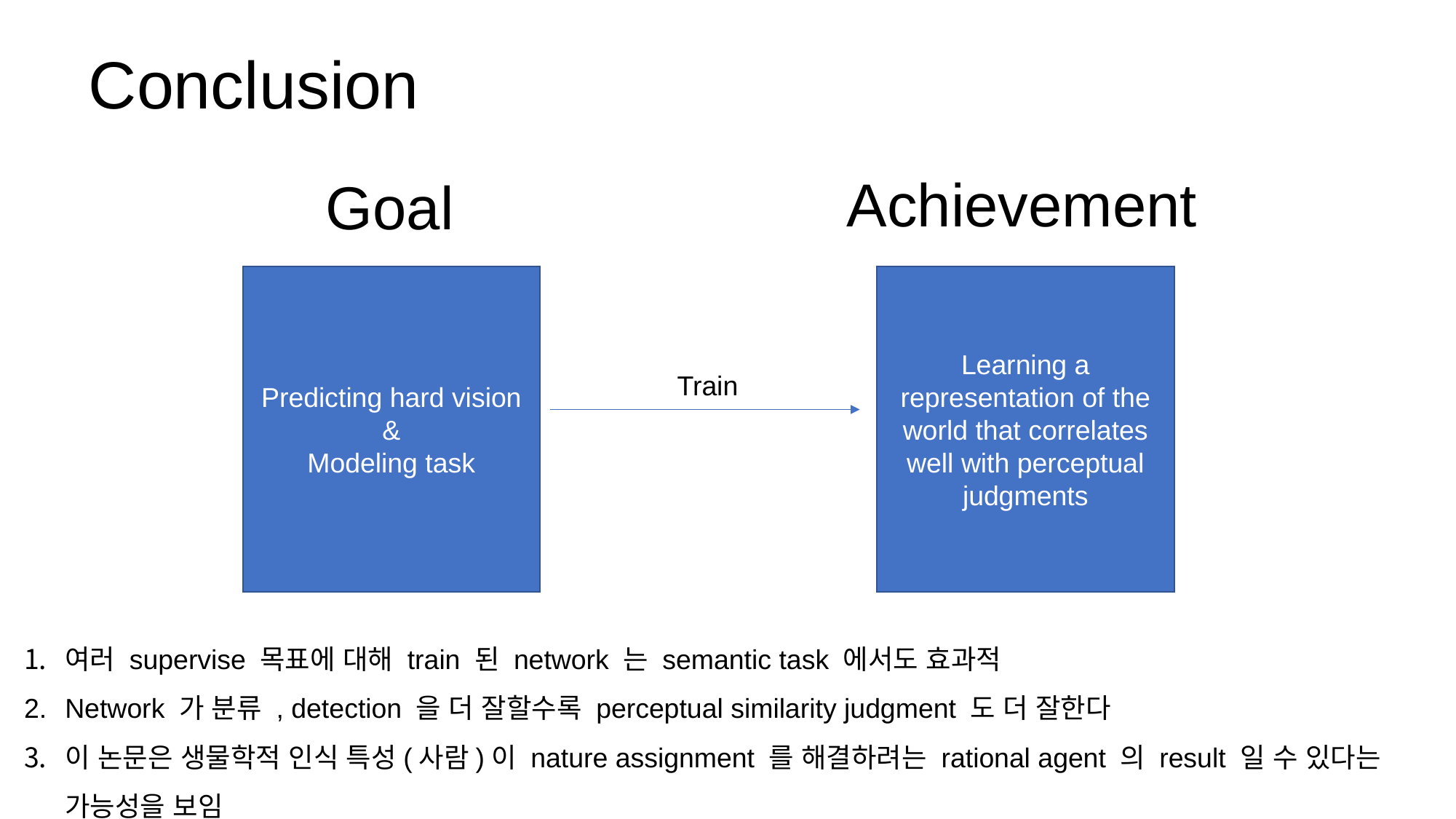

# Conclusion
Achievement
Goal
Learning a representation of the world that correlates well with perceptual judgments
Predicting hard vision
&
Modeling task
Train
여러 supervise 목표에 대해 train 된 network 는 semantic task 에서도 효과적
Network 가 분류 , detection 을 더 잘할수록 perceptual similarity judgment 도 더 잘한다
이 논문은 생물학적 인식 특성(사람)이 nature assignment 를 해결하려는 rational agent 의 result 일 수 있다는 가능성을 보임